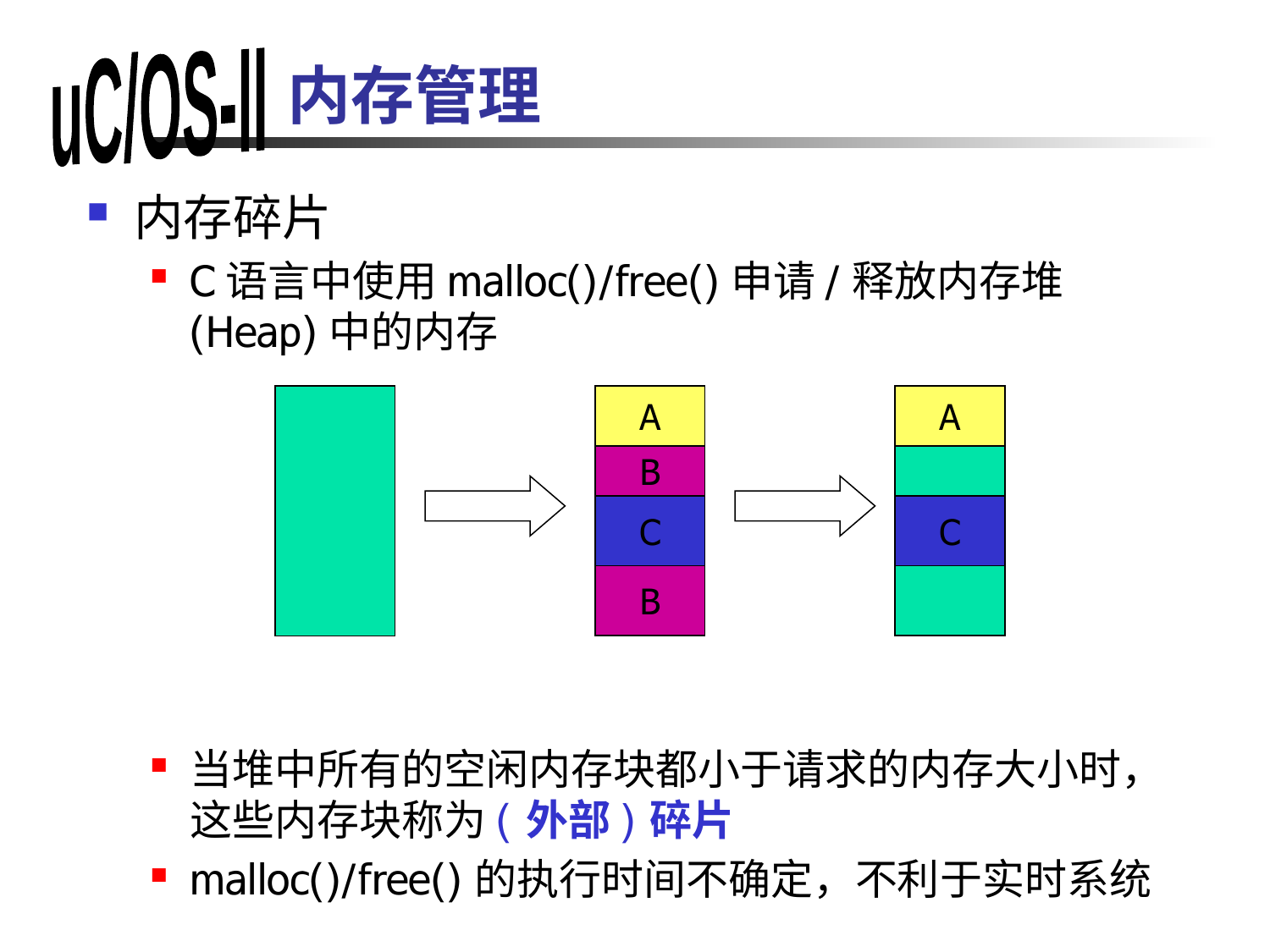

# 内存管理
内存碎片
C语言中使用malloc()/free()申请/释放内存堆(Heap)中的内存

当堆中所有的空闲内存块都小于请求的内存大小时，这些内存块称为(外部)碎片
malloc()/free()的执行时间不确定，不利于实时系统

A
A
B

C
C
B